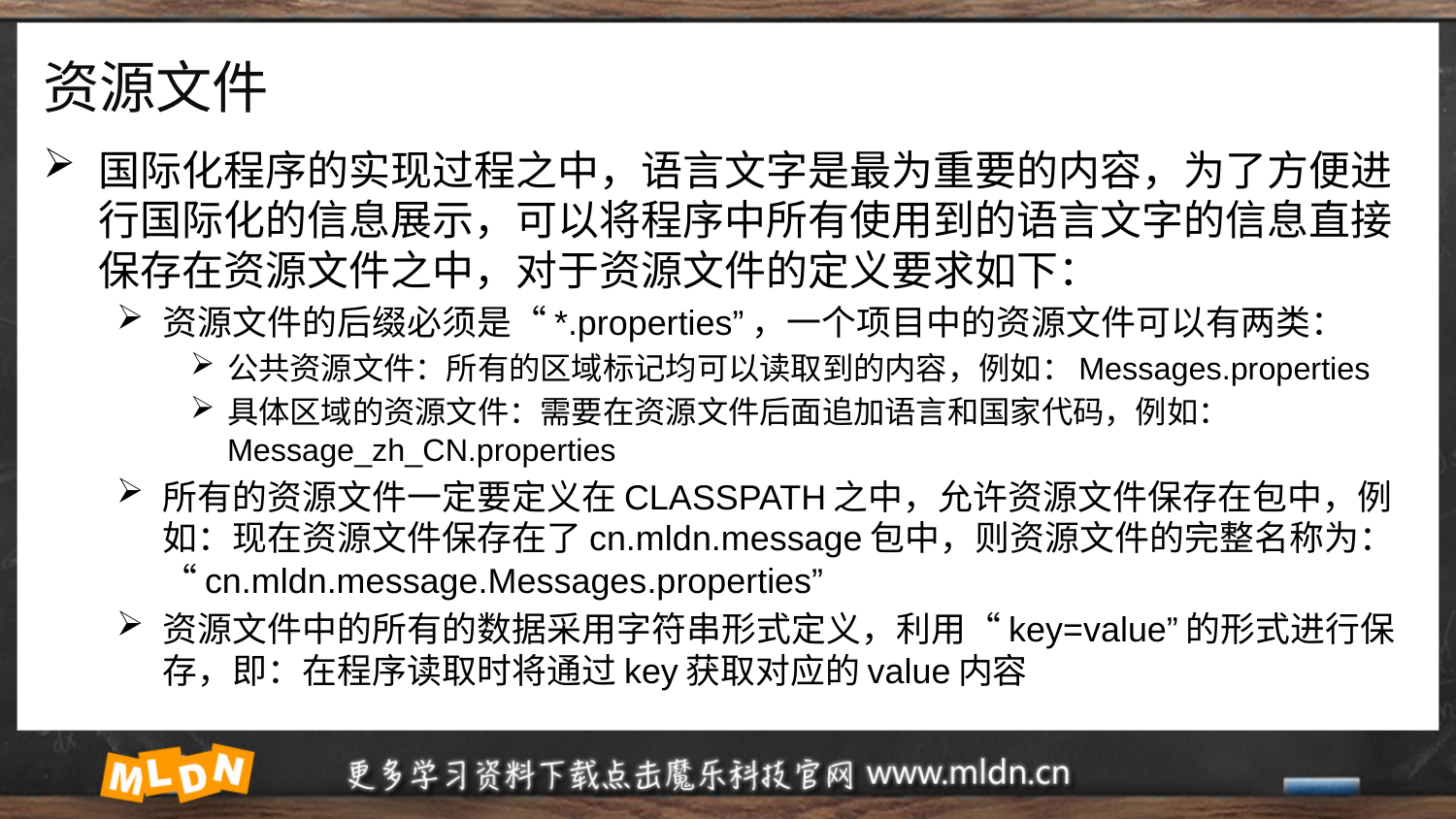

# 资源文件
国际化程序的实现过程之中，语言文字是最为重要的内容，为了方便进行国际化的信息展示，可以将程序中所有使用到的语言文字的信息直接保存在资源文件之中，对于资源文件的定义要求如下：
资源文件的后缀必须是“*.properties”，一个项目中的资源文件可以有两类：
公共资源文件：所有的区域标记均可以读取到的内容，例如：Messages.properties
具体区域的资源文件：需要在资源文件后面追加语言和国家代码，例如：Message_zh_CN.properties
所有的资源文件一定要定义在CLASSPATH之中，允许资源文件保存在包中，例如：现在资源文件保存在了cn.mldn.message包中，则资源文件的完整名称为：“cn.mldn.message.Messages.properties”
资源文件中的所有的数据采用字符串形式定义，利用“key=value”的形式进行保存，即：在程序读取时将通过key获取对应的value内容